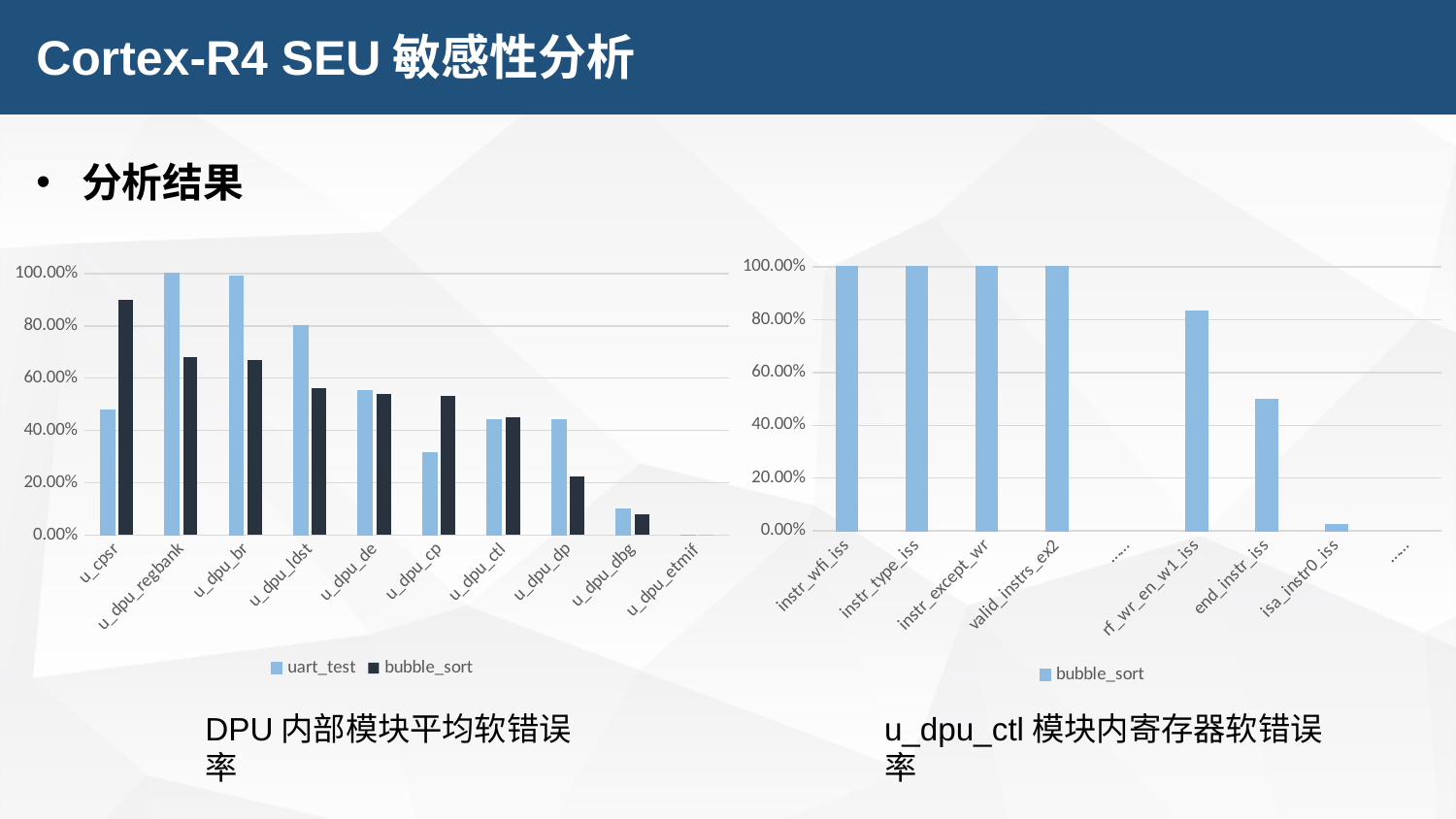

Cortex-R4 SEU敏感性分析
分析结果

### Chart

| Category | bubble_sort |
|---|---|
| instr_wfi_iss | 1.0 |
| instr_type_iss | 1.0 |
| instr_except_wr | 1.0 |
| valid_instrs_ex2 | 1.0 |
| …… | None |
| rf_wr_en_w1_iss | 0.8333 |
| end_instr_iss | 0.5 |
| isa_instr0_iss | 0.023 |
| …… | None |

### Chart

| Category | uart_test | bubble_sort |
|---|---|---|
| u_cpsr | 0.48 | 0.9 |
| u_dpu_regbank | 1.0 | 0.68 |
| u_dpu_br | 0.99 | 0.67 |
| u_dpu_ldst | 0.8 | 0.56 |
| u_dpu_de | 0.5533 | 0.54 |
| u_dpu_cp | 0.3133 | 0.5333 |
| u_dpu_ctl | 0.4422 | 0.4489 |
| u_dpu_dp | 0.44 | 0.2233 |
| u_dpu_dbg | 0.1 | 0.08 |
| u_dpu_etmif | 0.0 | 0.0 |
DPU内部模块平均软错误率
u_dpu_ctl模块内寄存器软错误率